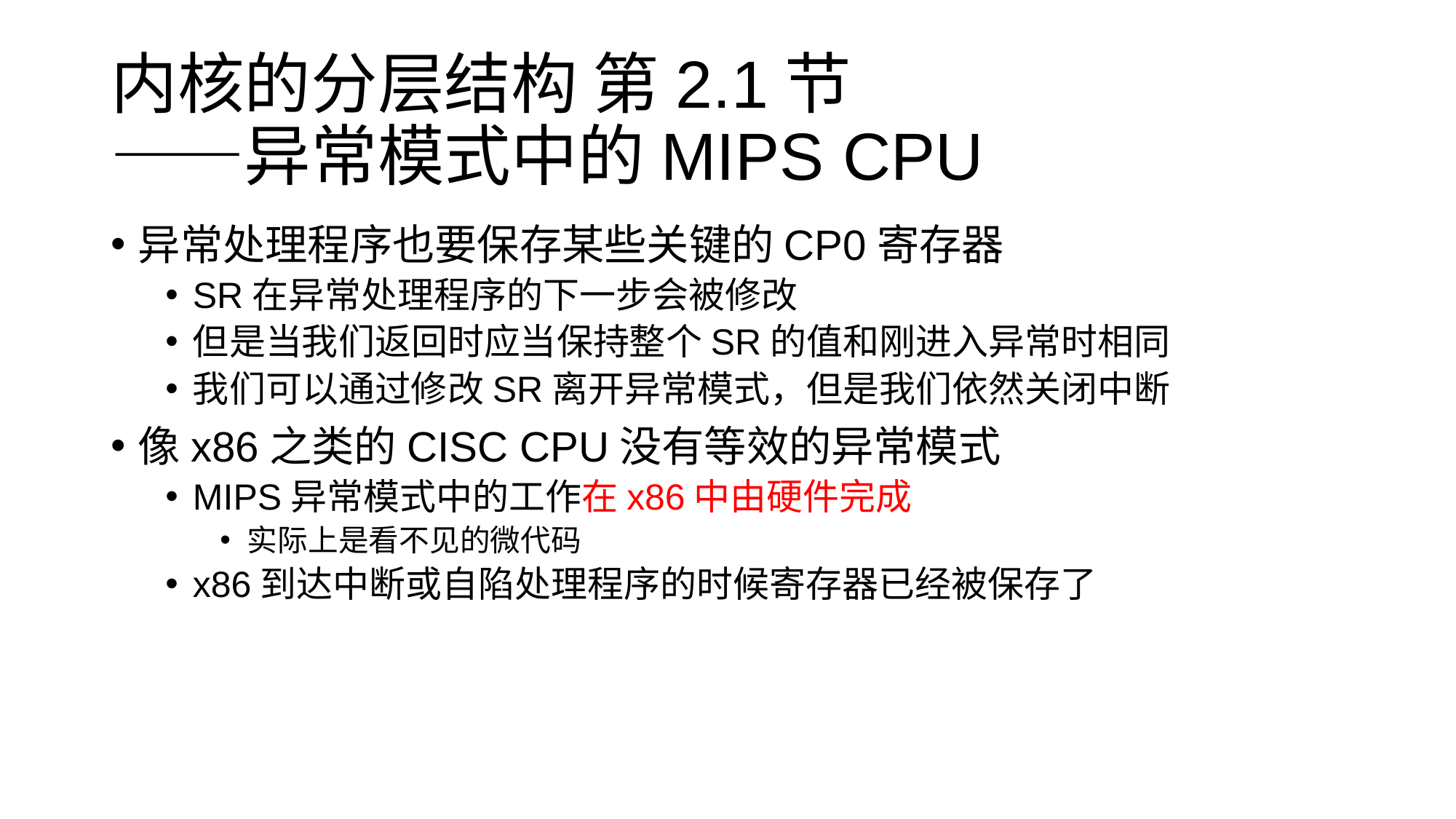

# 内核的分层结构 第2.1节 ——异常模式中的MIPS CPU
异常处理程序也要保存某些关键的CP0寄存器
SR在异常处理程序的下一步会被修改
但是当我们返回时应当保持整个SR的值和刚进入异常时相同
我们可以通过修改SR离开异常模式，但是我们依然关闭中断
像x86之类的CISC CPU没有等效的异常模式
MIPS异常模式中的工作在x86中由硬件完成
实际上是看不见的微代码
x86到达中断或自陷处理程序的时候寄存器已经被保存了